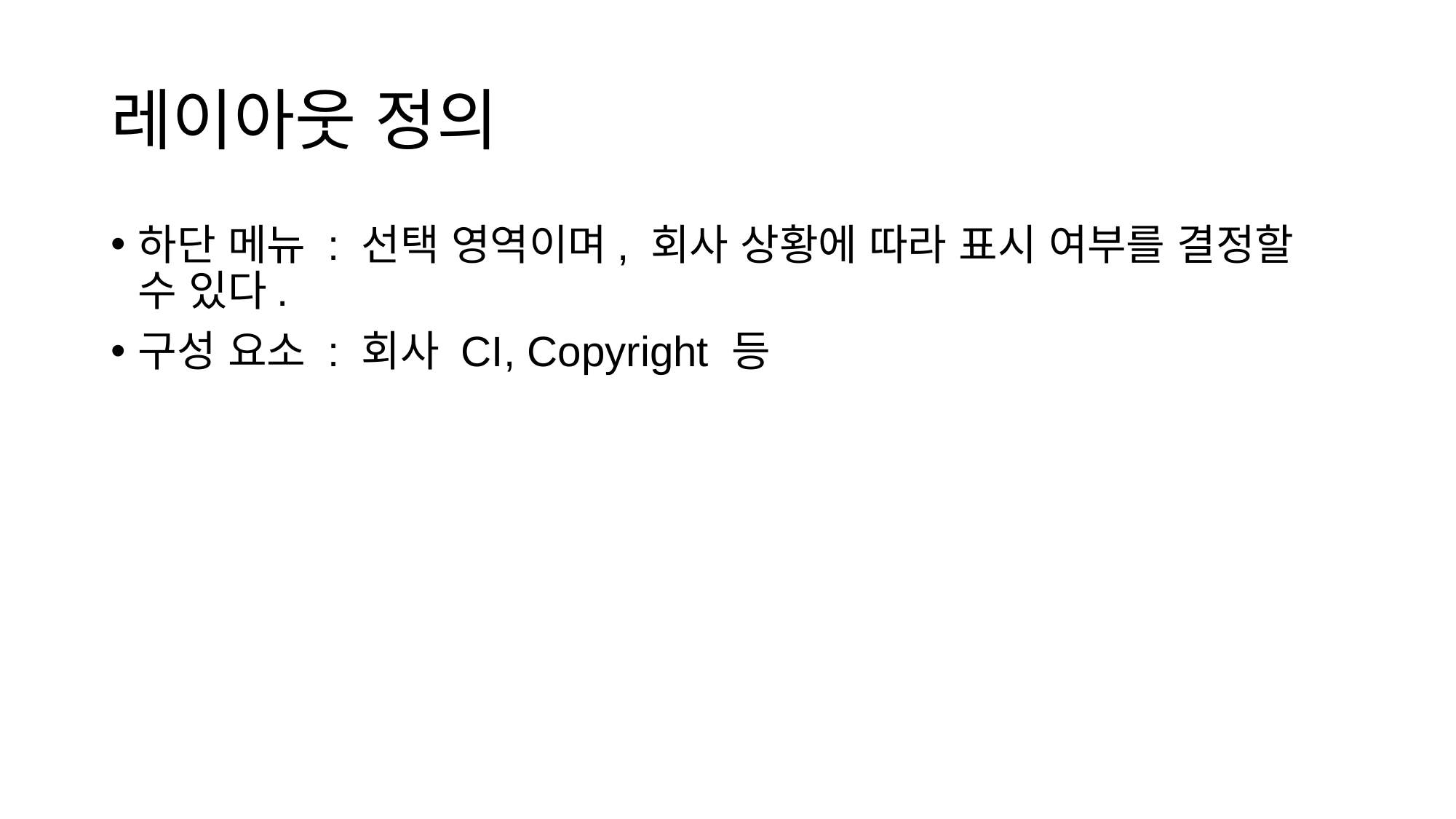

# 레이아웃 정의
하단 메뉴 : 선택 영역이며, 회사 상황에 따라 표시 여부를 결정할 수 있다.
구성 요소 : 회사 CI, Copyright 등